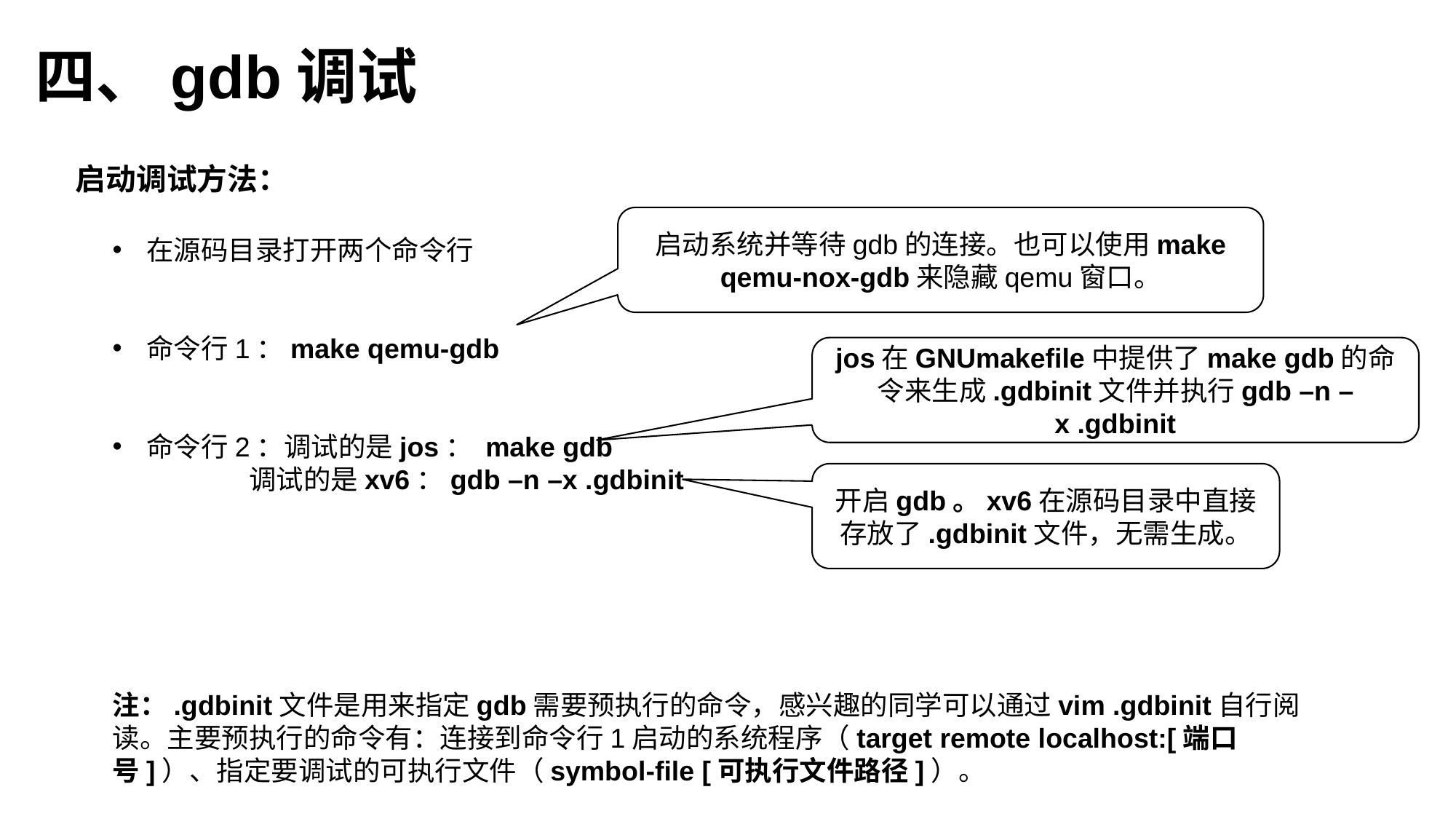

# 四、gdb调试
启动调试方法：

启动系统并等待gdb的连接。也可以使用make qemu-nox-gdb来隐藏qemu窗口。

在源码目录打开两个命令行

命令行1：make qemu-gdb

命令行2：调试的是jos： make gdb
                     调试的是xv6：gdb –n –x .gdbinit
jos在GNUmakefile中提供了make gdb的命令来生成.gdbinit文件并执行gdb –n –x .gdbinit
开启gdb。xv6在源码目录中直接存放了.gdbinit文件，无需生成。
注：.gdbinit文件是用来指定gdb需要预执行的命令，感兴趣的同学可以通过vim .gdbinit自行阅读。主要预执行的命令有：连接到命令行1启动的系统程序（target remote localhost:[端口号]）、指定要调试的可执行文件（symbol-file [可执行文件路径]）。